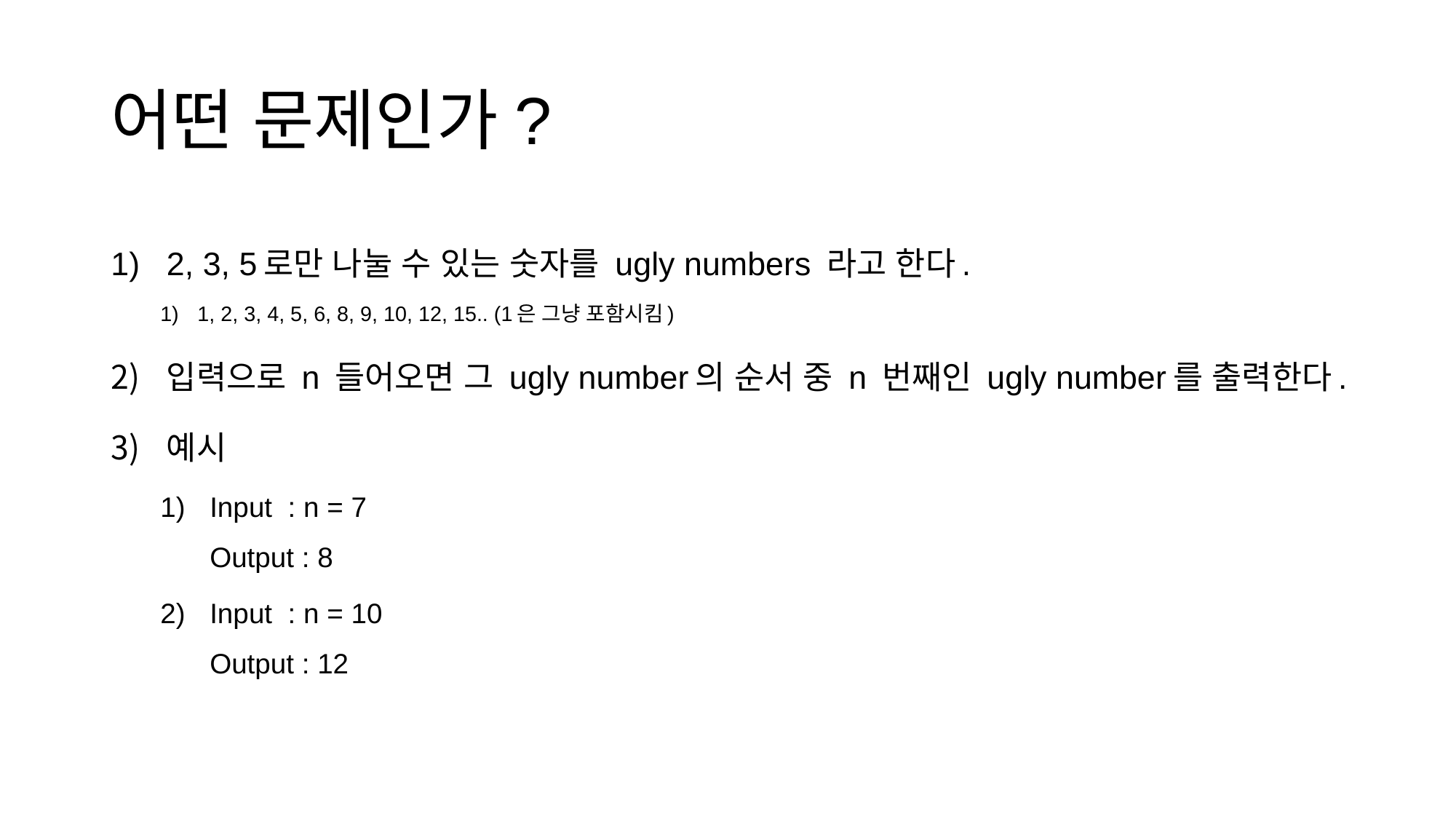

# 어떤 문제인가?
2, 3, 5로만 나눌 수 있는 숫자를 ugly numbers 라고 한다.
1, 2, 3, 4, 5, 6, 8, 9, 10, 12, 15.. (1은 그냥 포함시킴)
입력으로 n 들어오면 그 ugly number의 순서 중 n 번째인 ugly number를 출력한다.
예시
Input  : n = 7
Output : 8
Input  : n = 10
Output : 12